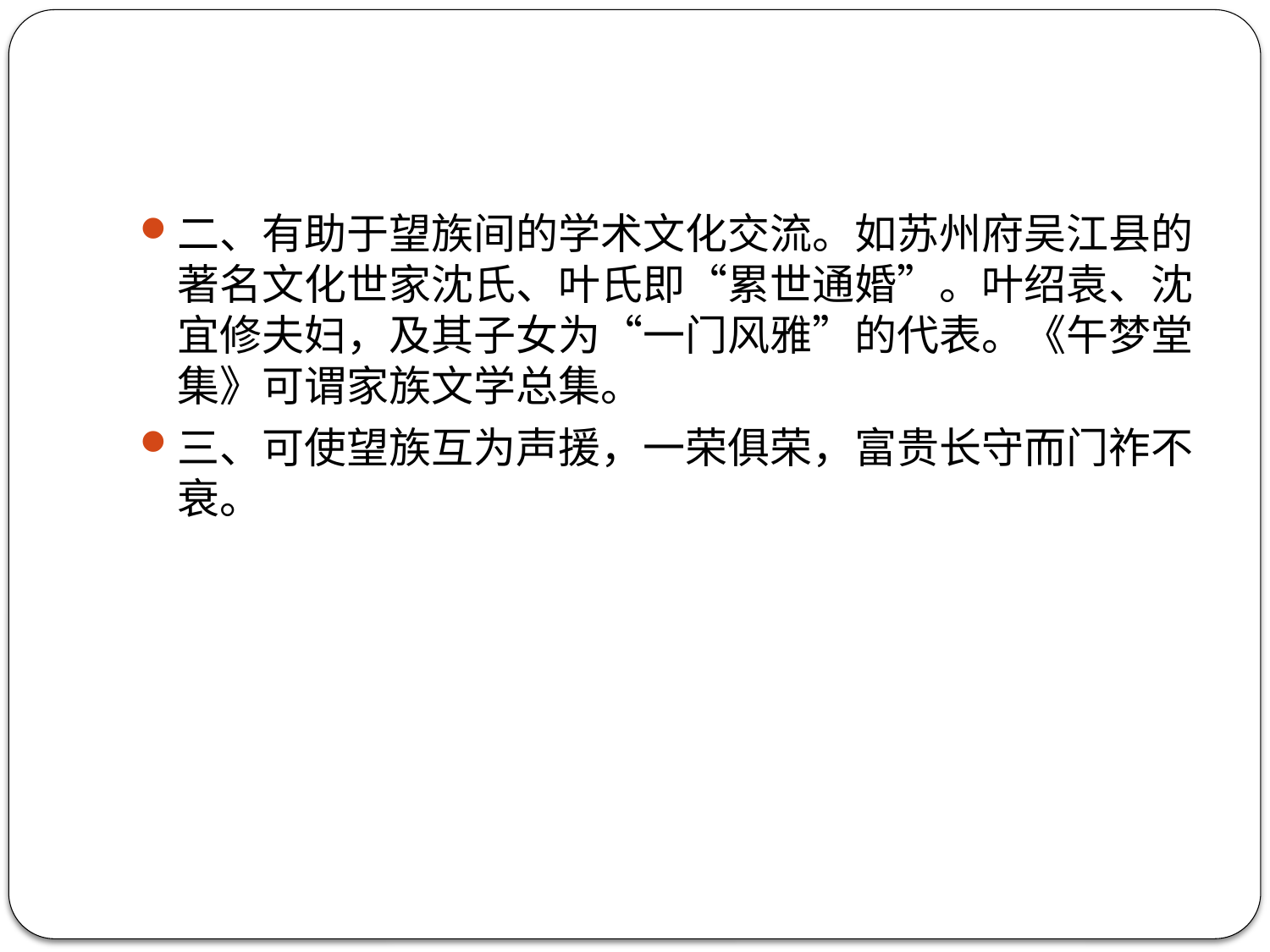

#
二、有助于望族间的学术文化交流。如苏州府吴江县的著名文化世家沈氏、叶氏即“累世通婚”。叶绍袁、沈宜修夫妇，及其子女为“一门风雅”的代表。《午梦堂集》可谓家族文学总集。
三、可使望族互为声援，一荣俱荣，富贵长守而门祚不衰。